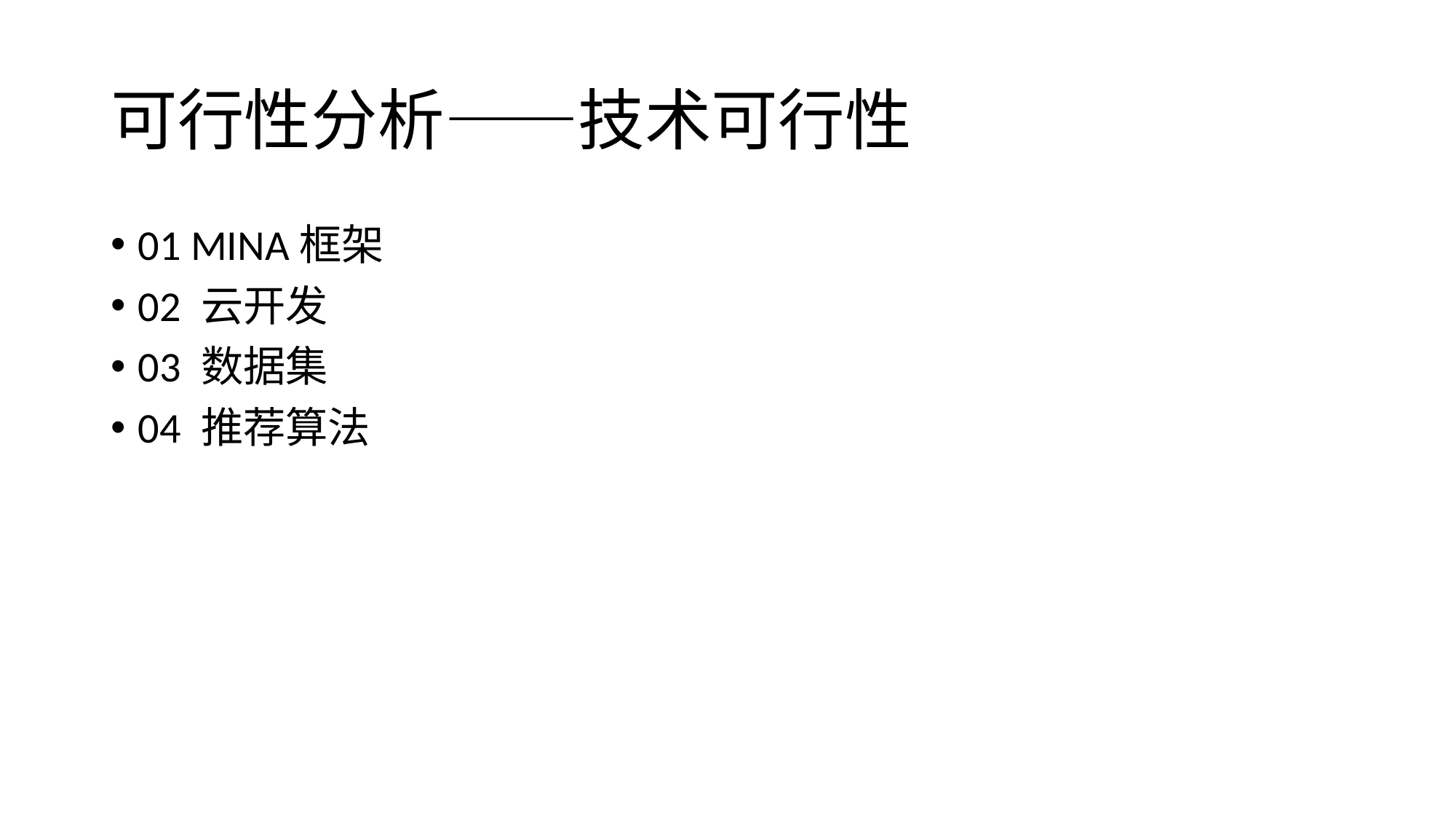

# 可行性分析——技术可行性
01 MINA框架
02 云开发
03 数据集
04 推荐算法